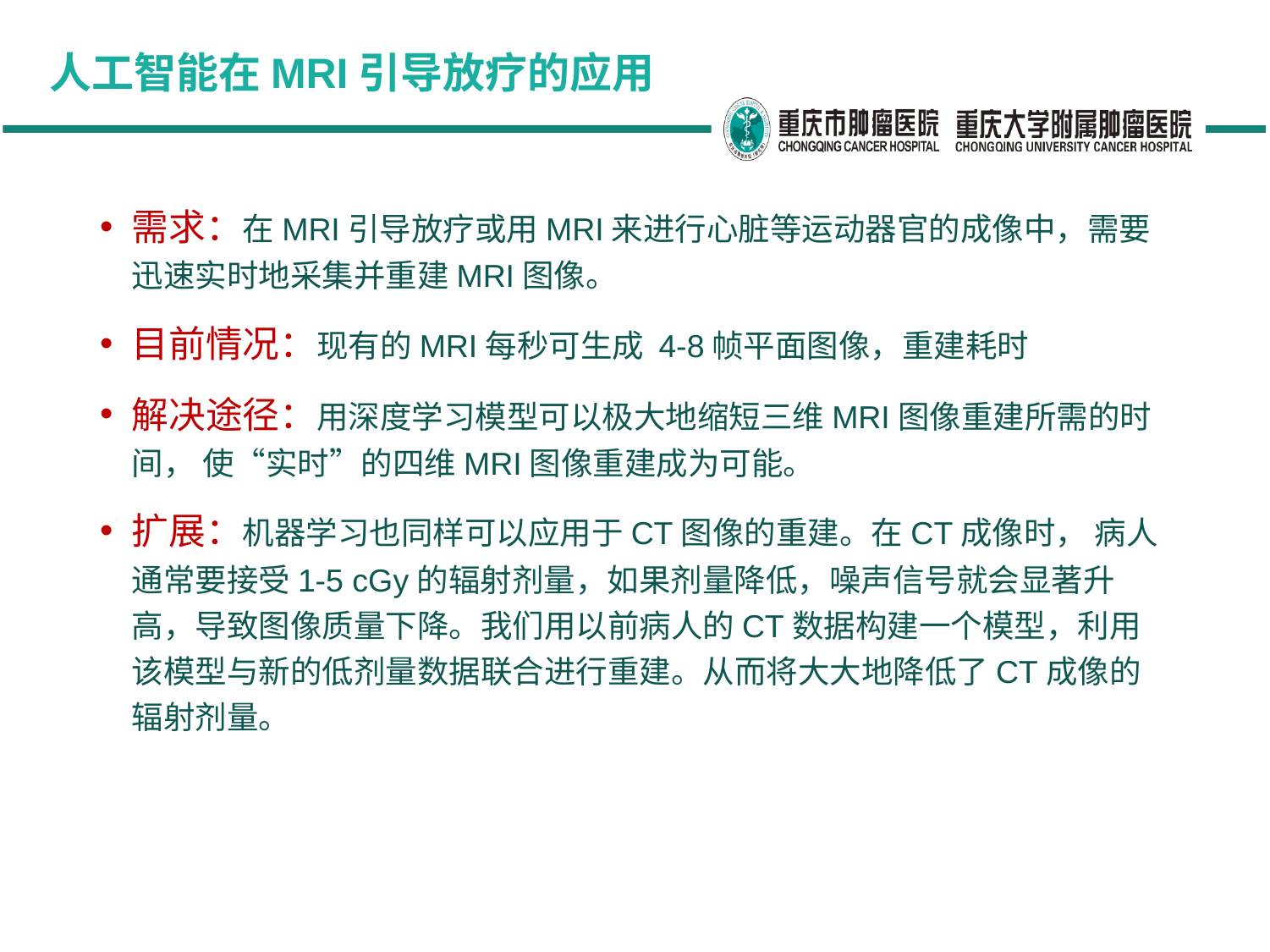

人工智能在MRI引导放疗的应用
需求：在MRI引导放疗或用MRI来进行心脏等运动器官的成像中，需要迅速实时地采集并重建MRI图像。
目前情况：现有的MRI每秒可生成 4-8帧平面图像，重建耗时
解决途径：用深度学习模型可以极大地缩短三维MRI图像重建所需的时间， 使“实时”的四维MRI图像重建成为可能。
扩展：机器学习也同样可以应用于CT图像的重建。在CT成像时， 病人通常要接受1-5 cGy的辐射剂量，如果剂量降低，噪声信号就会显著升高，导致图像质量下降。我们用以前病人的CT数据构建一个模型，利用该模型与新的低剂量数据联合进行重建。从而将大大地降低了CT成像的辐射剂量。